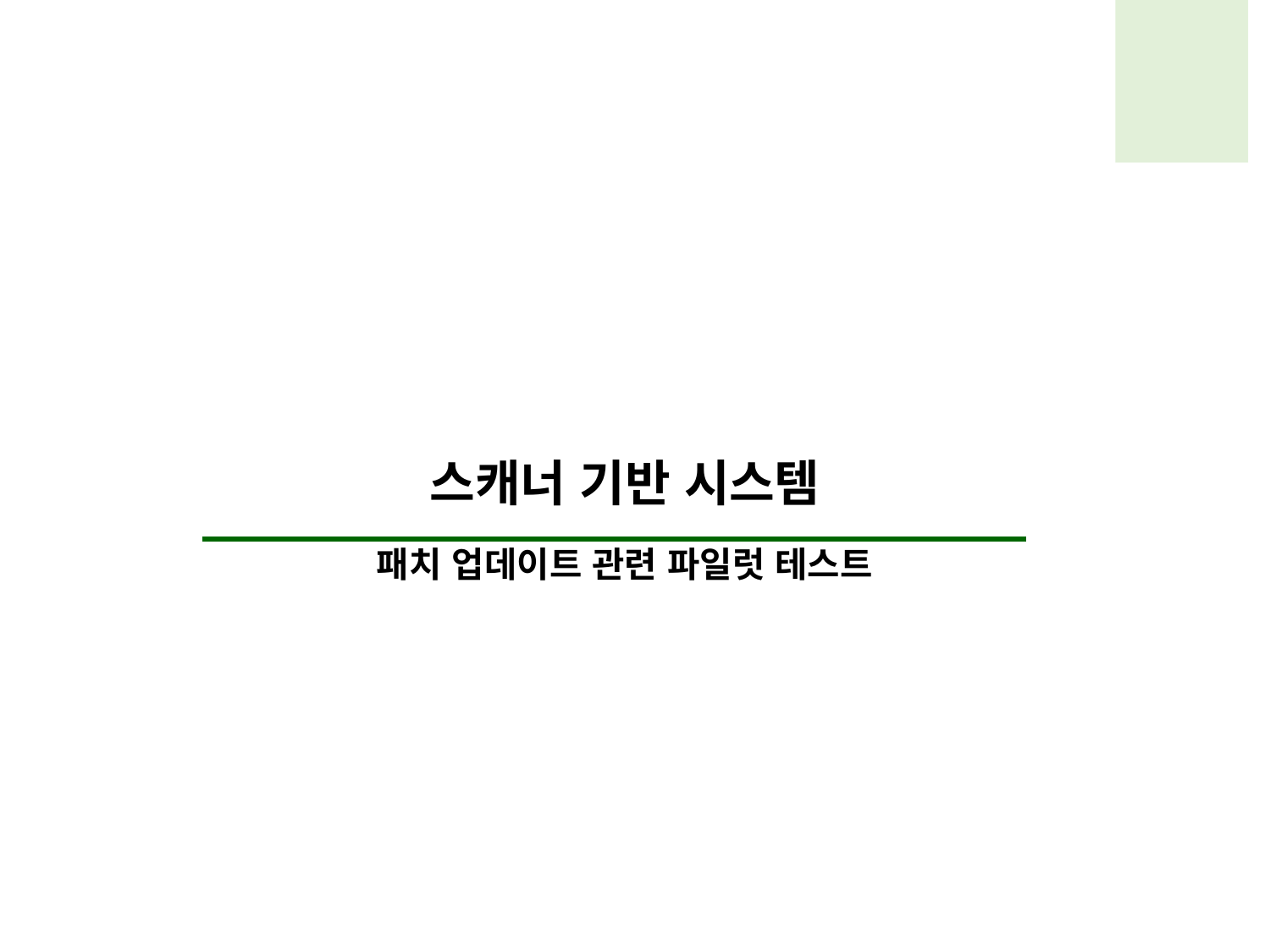

스캐너 기반 시스템
패치 업데이트 관련 파일럿 테스트